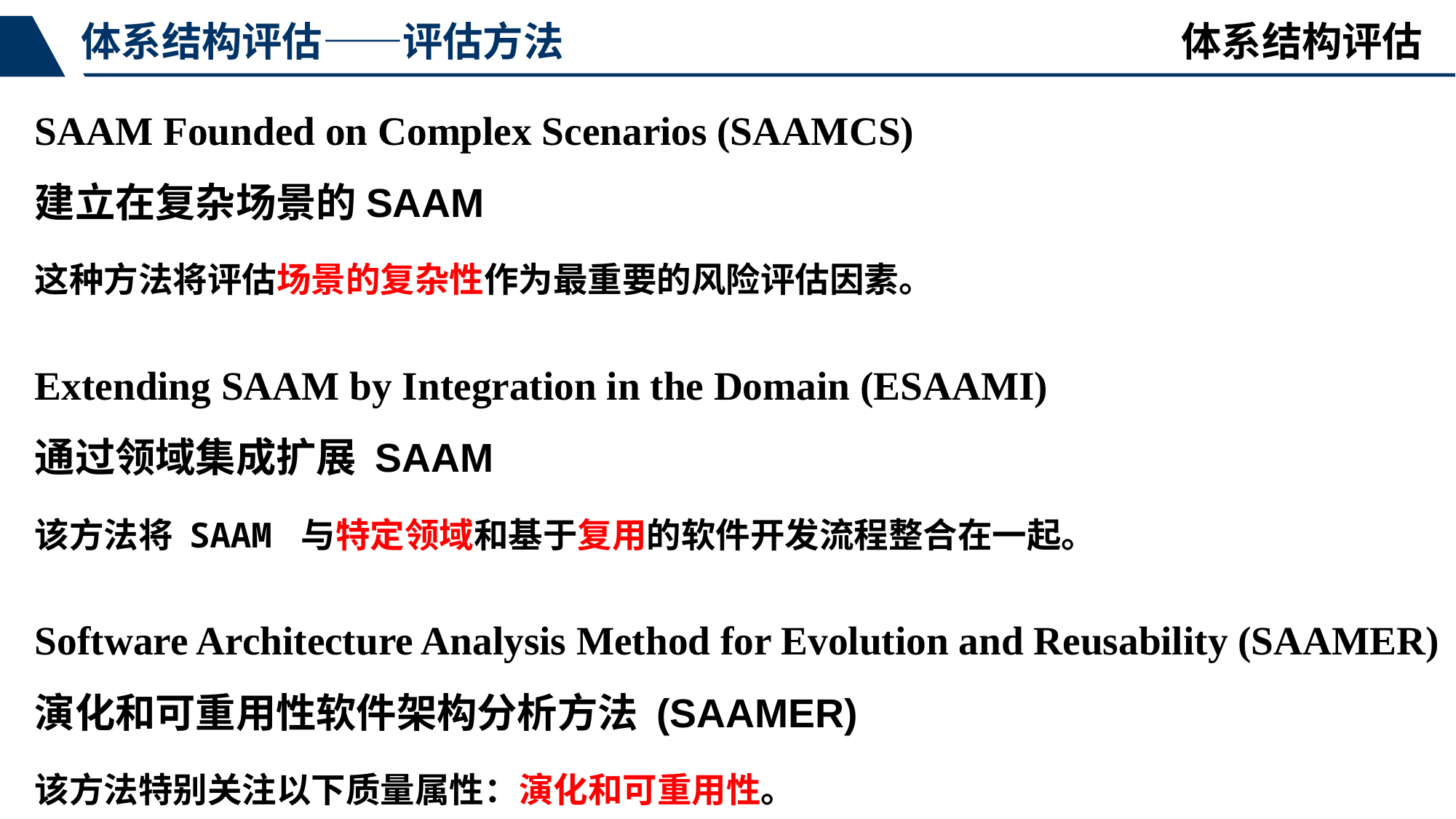

体系结构评估

体系结构评估——评估方法

SAAM Founded on Complex Scenarios (SAAMCS)
建立在复杂场景的SAAM
这种方法将评估场景的复杂性作为最重要的风险评估因素。
Extending SAAM by Integration in the Domain (ESAAMI)
通过领域集成扩展 SAAM
该方法将 SAAM 与特定领域和基于复用的软件开发流程整合在一起。
Software Architecture Analysis Method for Evolution and Reusability (SAAMER)
演化和可重用性软件架构分析方法 (SAAMER)
该方法特别关注以下质量属性：演化和可重用性。